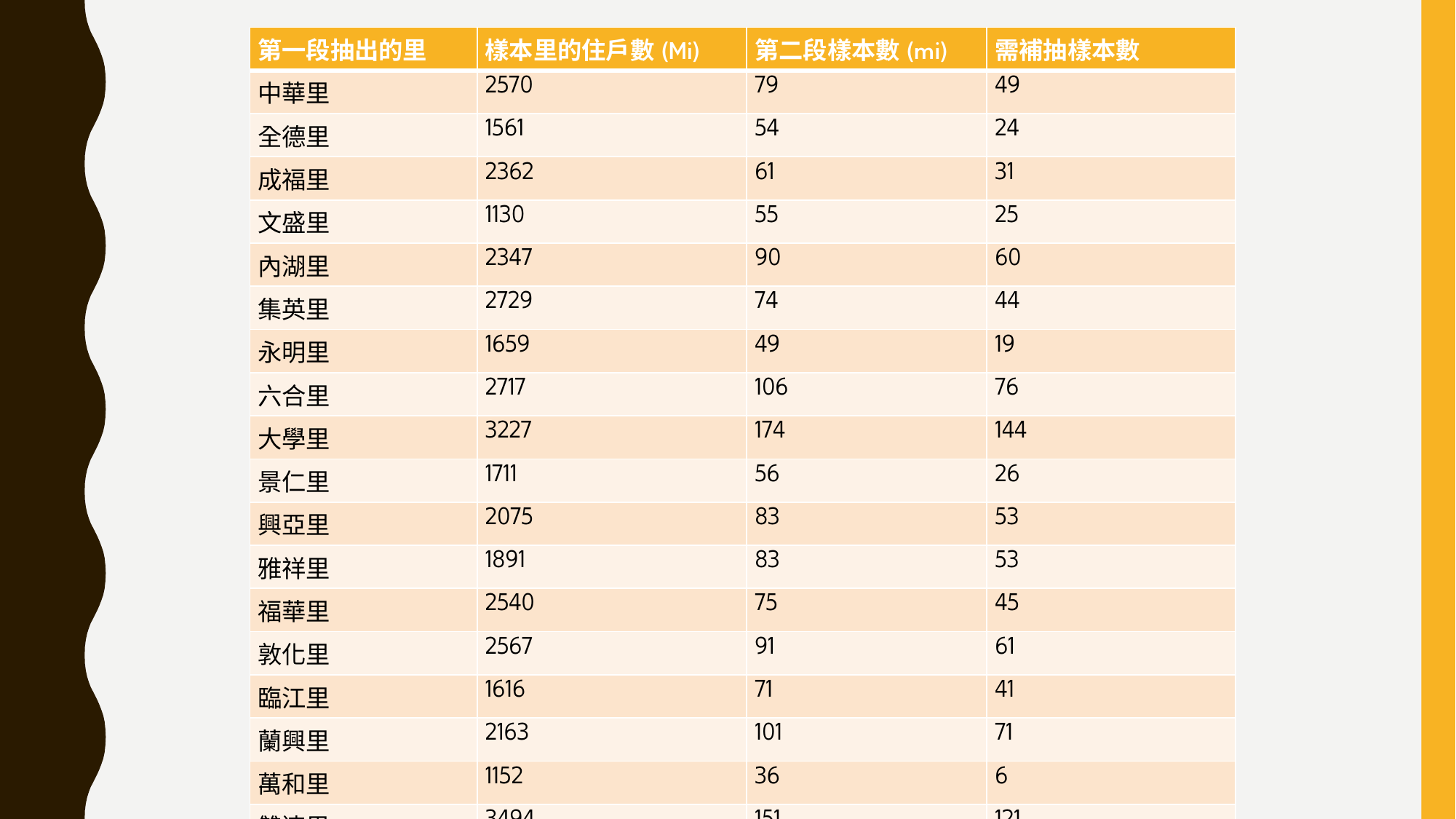

| 第一段抽出的里 | 樣本里的住戶數(Mi) | 第二段樣本數(mi) | 需補抽樣本數 |
| --- | --- | --- | --- |
| 中華里 | 2570 | 79 | 49 |
| 全德里 | 1561 | 54 | 24 |
| 成福里 | 2362 | 61 | 31 |
| 文盛里 | 1130 | 55 | 25 |
| 內湖里 | 2347 | 90 | 60 |
| 集英里 | 2729 | 74 | 44 |
| 永明里 | 1659 | 49 | 19 |
| 六合里 | 2717 | 106 | 76 |
| 大學里 | 3227 | 174 | 144 |
| 景仁里 | 1711 | 56 | 26 |
| 興亞里 | 2075 | 83 | 53 |
| 雅祥里 | 1891 | 83 | 53 |
| 福華里 | 2540 | 75 | 45 |
| 敦化里 | 2567 | 91 | 61 |
| 臨江里 | 1616 | 71 | 41 |
| 蘭興里 | 2163 | 101 | 71 |
| 萬和里 | 1152 | 36 | 6 |
| 雙連里 | 3494 | 151 | 121 |
| 合計 | 39511 | 1489 | 949 |